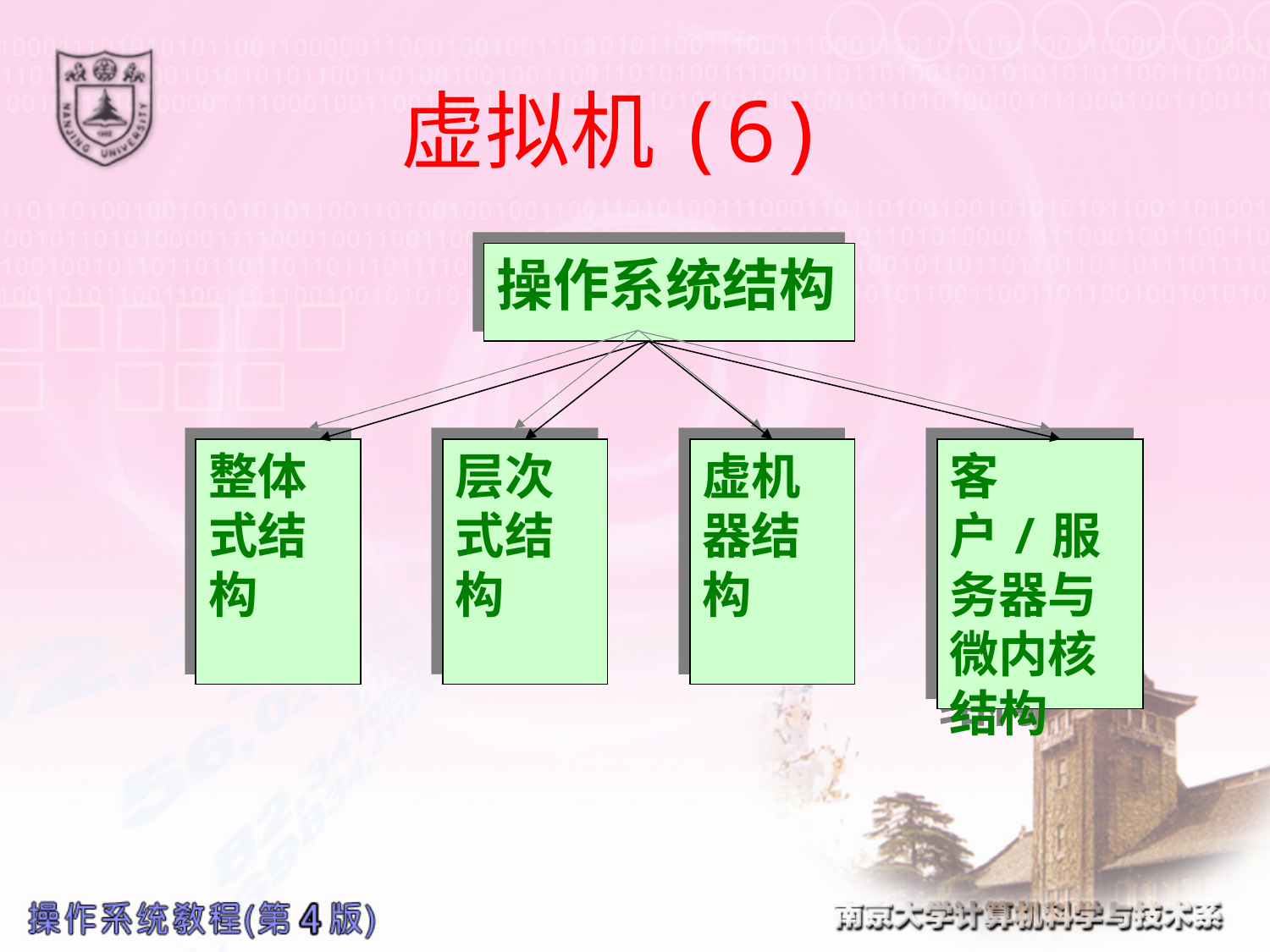

# 虚拟机(6)
操作系统结构

整体式结构
层次
式结构
虚机器结构
客户/服务器与微内核结构